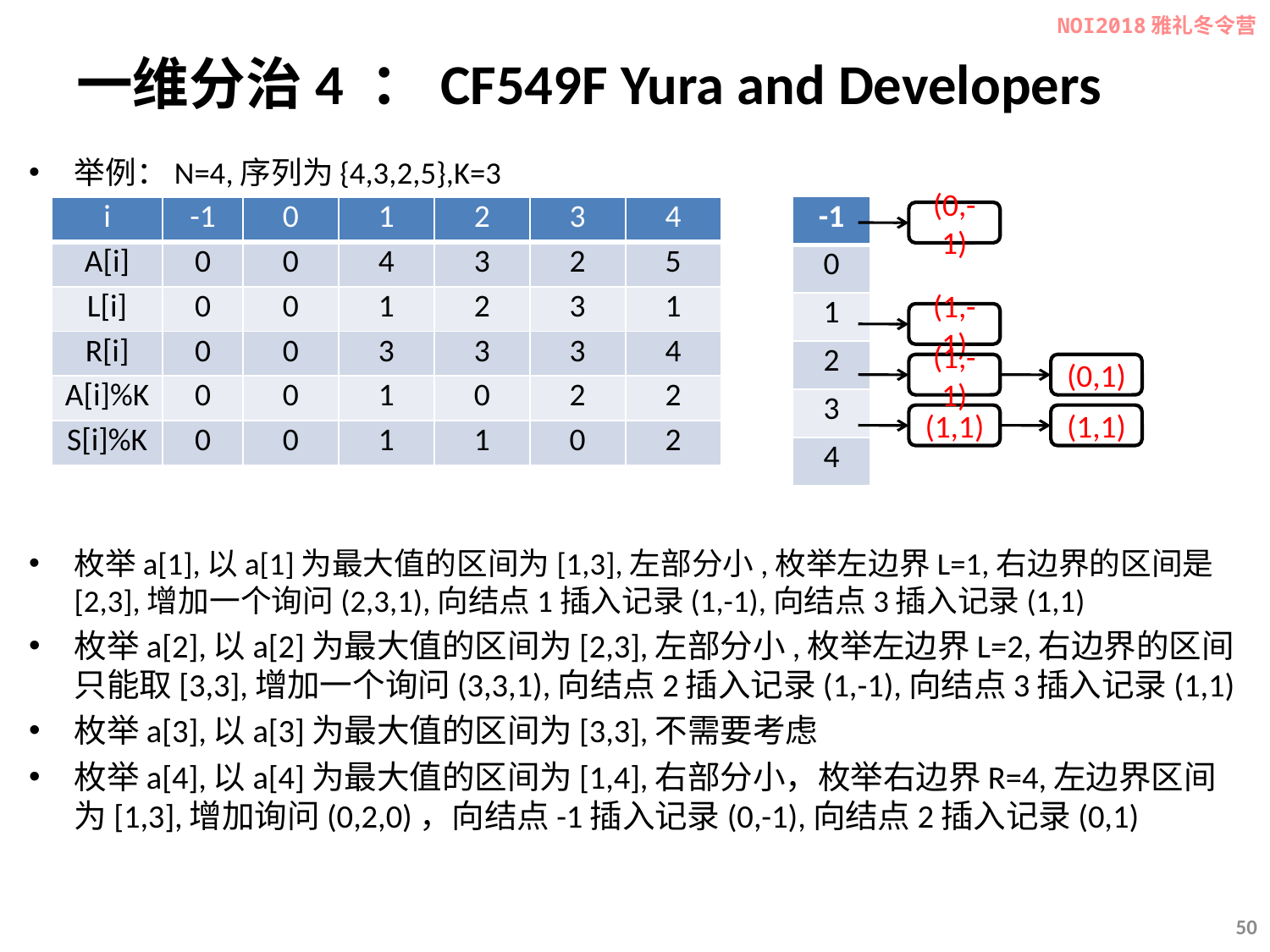

NOI2018雅礼冬令营
# 一维分治4 ：CF549F Yura and Developers
举例：N=4,序列为{4,3,2,5},K=3

枚举a[1],以a[1]为最大值的区间为[1,3],左部分小,枚举左边界L=1,右边界的区间是[2,3],增加一个询问(2,3,1),向结点1插入记录(1,-1),向结点3插入记录(1,1)
枚举a[2],以a[2]为最大值的区间为[2,3],左部分小,枚举左边界L=2,右边界的区间只能取[3,3],增加一个询问(3,3,1),向结点2插入记录(1,-1),向结点3插入记录(1,1)
枚举a[3],以a[3]为最大值的区间为[3,3],不需要考虑
枚举a[4],以a[4]为最大值的区间为[1,4],右部分小，枚举右边界R=4,左边界区间为[1,3],增加询问(0,2,0)，向结点-1插入记录(0,-1),向结点2插入记录(0,1)
| -1 |
| --- |
| 0 |
| 1 |
| 2 |
| 3 |
| 4 |
| i | -1 | 0 | 1 | 2 | 3 | 4 |
| --- | --- | --- | --- | --- | --- | --- |
| A[i] | 0 | 0 | 4 | 3 | 2 | 5 |
| L[i] | 0 | 0 | 1 | 2 | 3 | 1 |
| R[i] | 0 | 0 | 3 | 3 | 3 | 4 |
| A[i]%K | 0 | 0 | 1 | 0 | 2 | 2 |
| S[i]%K | 0 | 0 | 1 | 1 | 0 | 2 |
(0,-1)
(1,-1)
(1,-1)
(0,1)
(1,1)
(1,1)
50